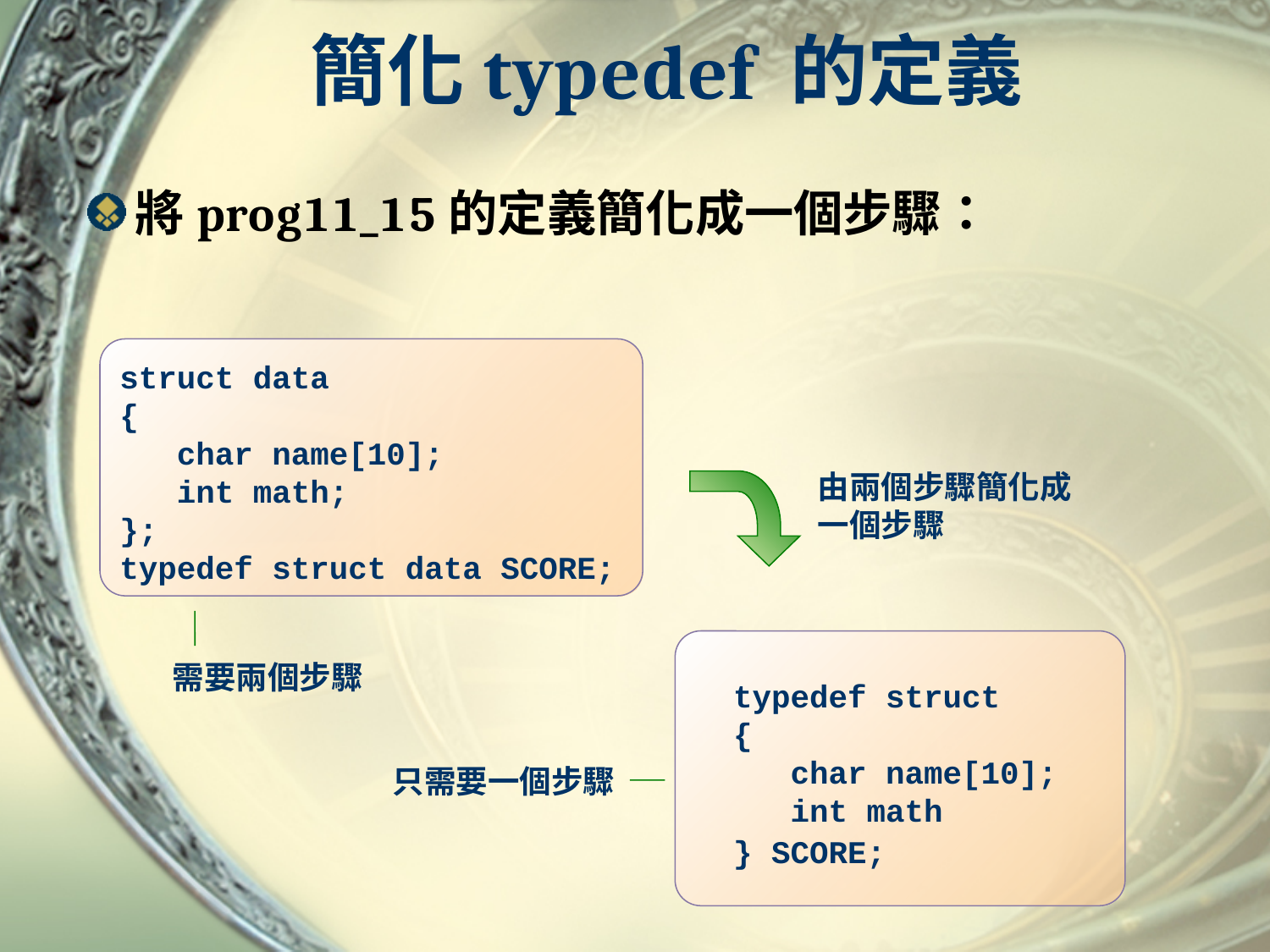

# 簡化typedef 的定義
將prog11_15的定義簡化成一個步驟：
struct data
{
   char name[10];
   int math;
};
typedef struct data SCORE;
由兩個步驟簡化成
一個步驟

  typedef struct
  {
     char name[10];
     int math
  } SCORE;
需要兩個步驟
只需要一個步驟